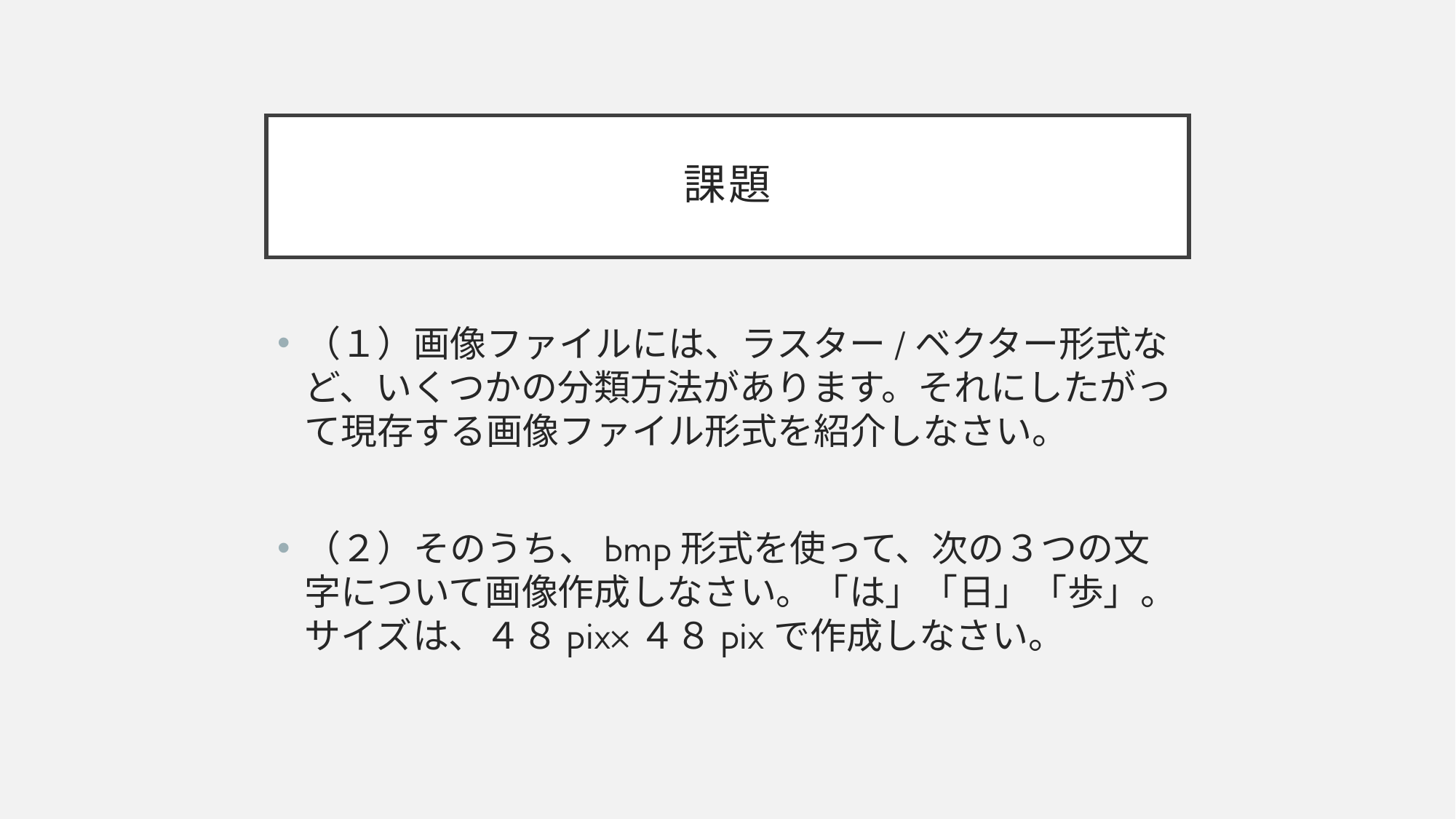

# 課題
（１）画像ファイルには、ラスター/ベクター形式など、いくつかの分類方法があります。それにしたがって現存する画像ファイル形式を紹介しなさい。

（２）そのうち、bmp形式を使って、次の３つの文字について画像作成しなさい。「は」「日」「歩」。サイズは、４８pix×４８pixで作成しなさい。